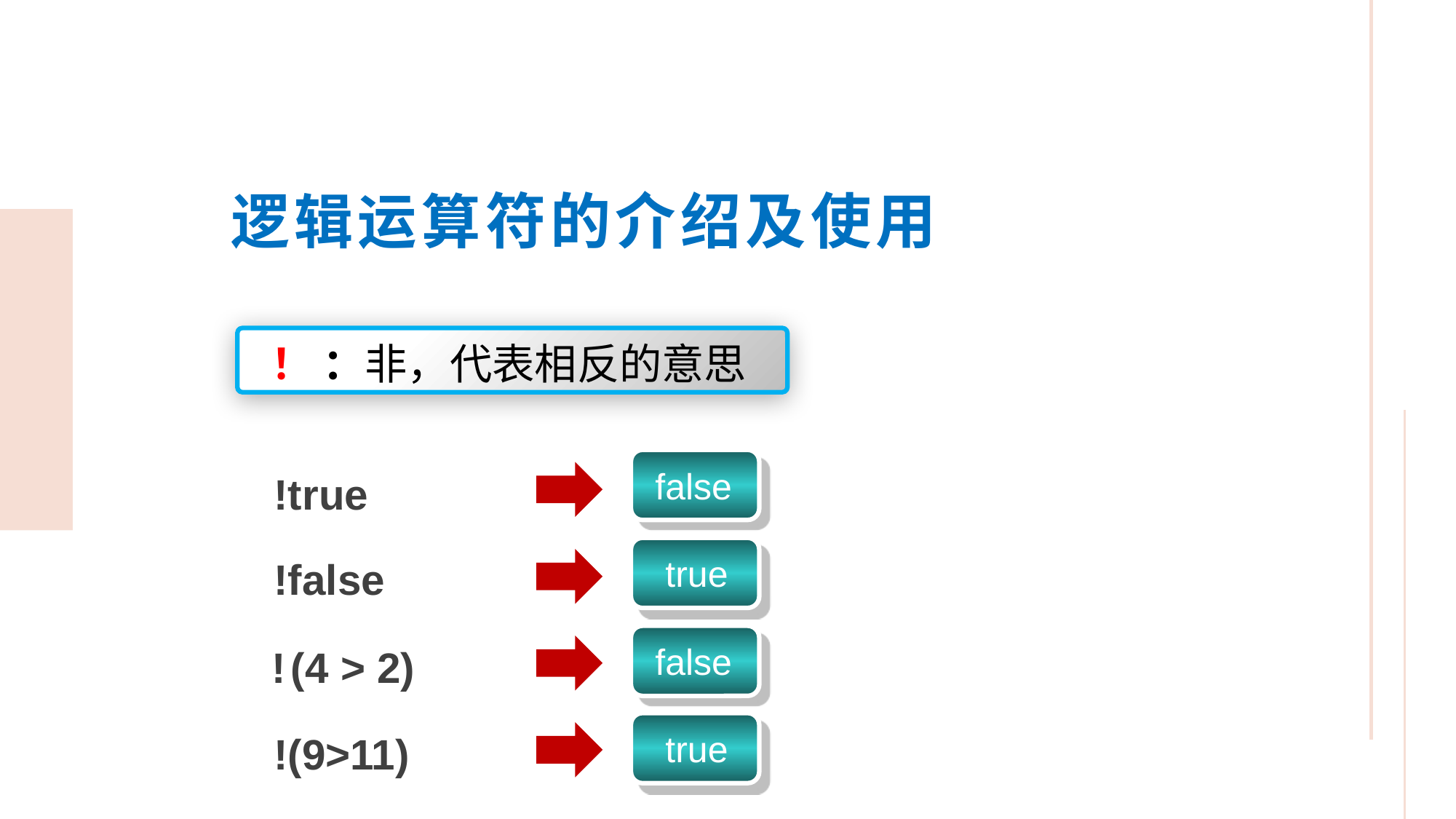

逻辑运算符的介绍及使用

！ ：非，代表相反的意思
 false
!true

  true
!false

 false
!
(4 > 2)

  true
!(9>11)